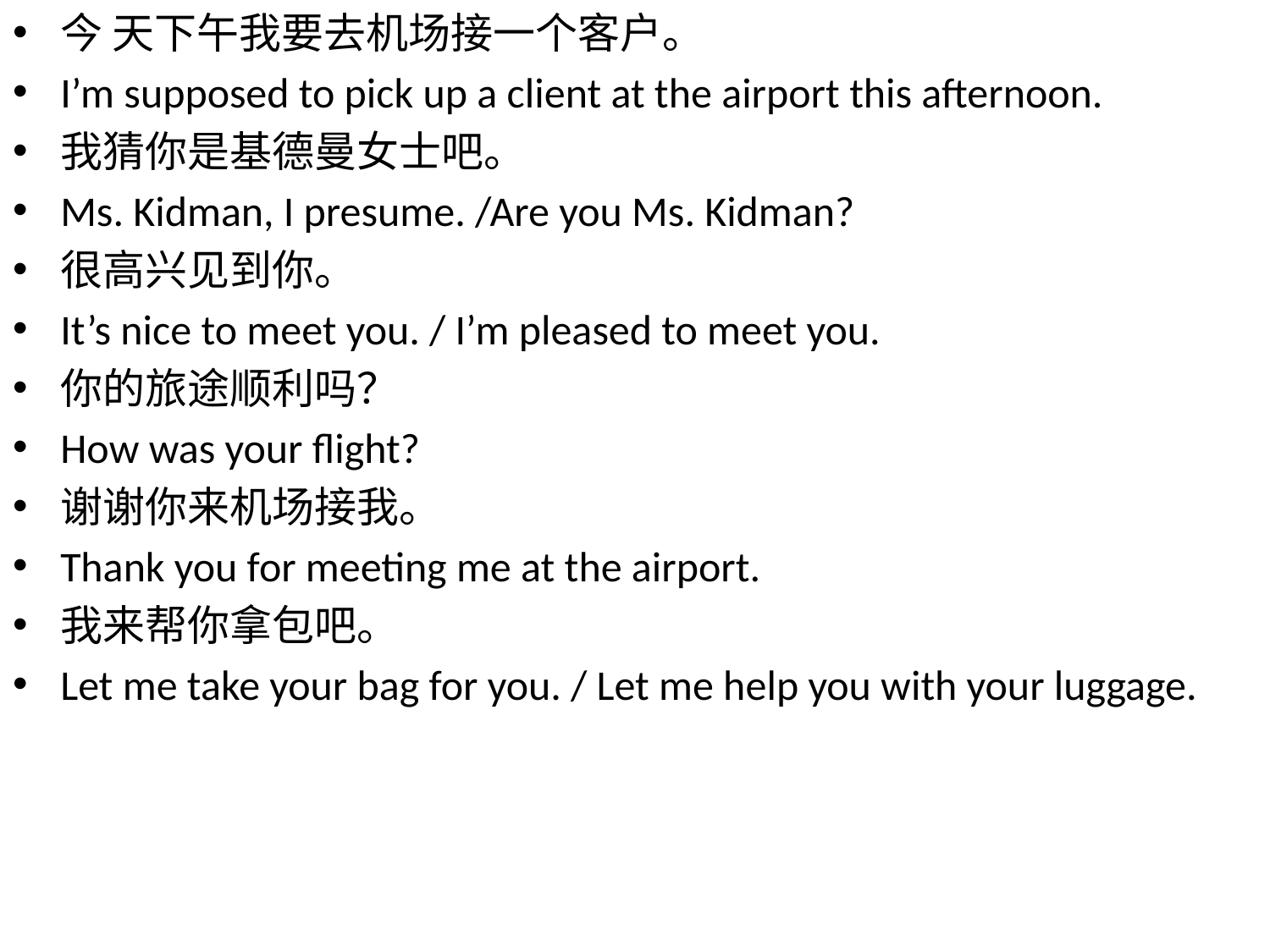

今 天下午我要去机场接一个客户。
I’m supposed to pick up a client at the airport this afternoon.
我猜你是基德曼女士吧。
Ms. Kidman, I presume. /Are you Ms. Kidman?
很高兴见到你。
It’s nice to meet you. / I’m pleased to meet you.
你的旅途顺利吗？
How was your flight?
谢谢你来机场接我。
Thank you for meeting me at the airport.
我来帮你拿包吧。
Let me take your bag for you. / Let me help you with your luggage.